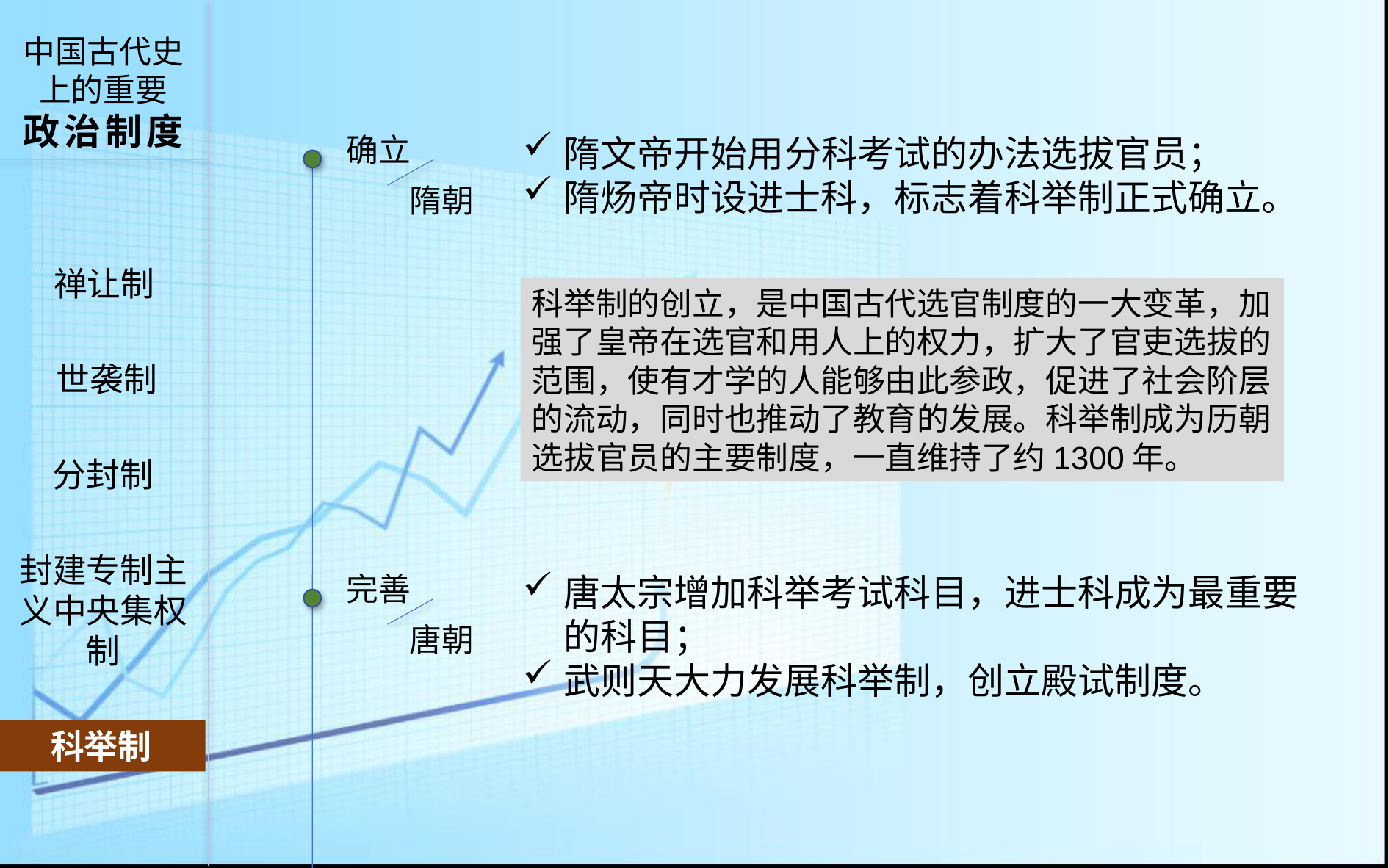

中国古代史上的重要
政治制度
确立
隋朝
隋文帝开始用分科考试的办法选拔官员；
隋炀帝时设进士科，标志着科举制正式确立。

禅让制
科举制的创立，是中国古代选官制度的一大变革，加强了皇帝在选官和用人上的权力，扩大了官吏选拔的范围，使有才学的人能够由此参政，促进了社会阶层的流动，同时也推动了教育的发展。科举制成为历朝选拔官员的主要制度，一直维持了约1300年。
世袭制
分封制
封建专制主义中央集权制
完善
唐朝
唐太宗增加科举考试科目，进士科成为最重要的科目；
武则天大力发展科举制，创立殿试制度。

科举制